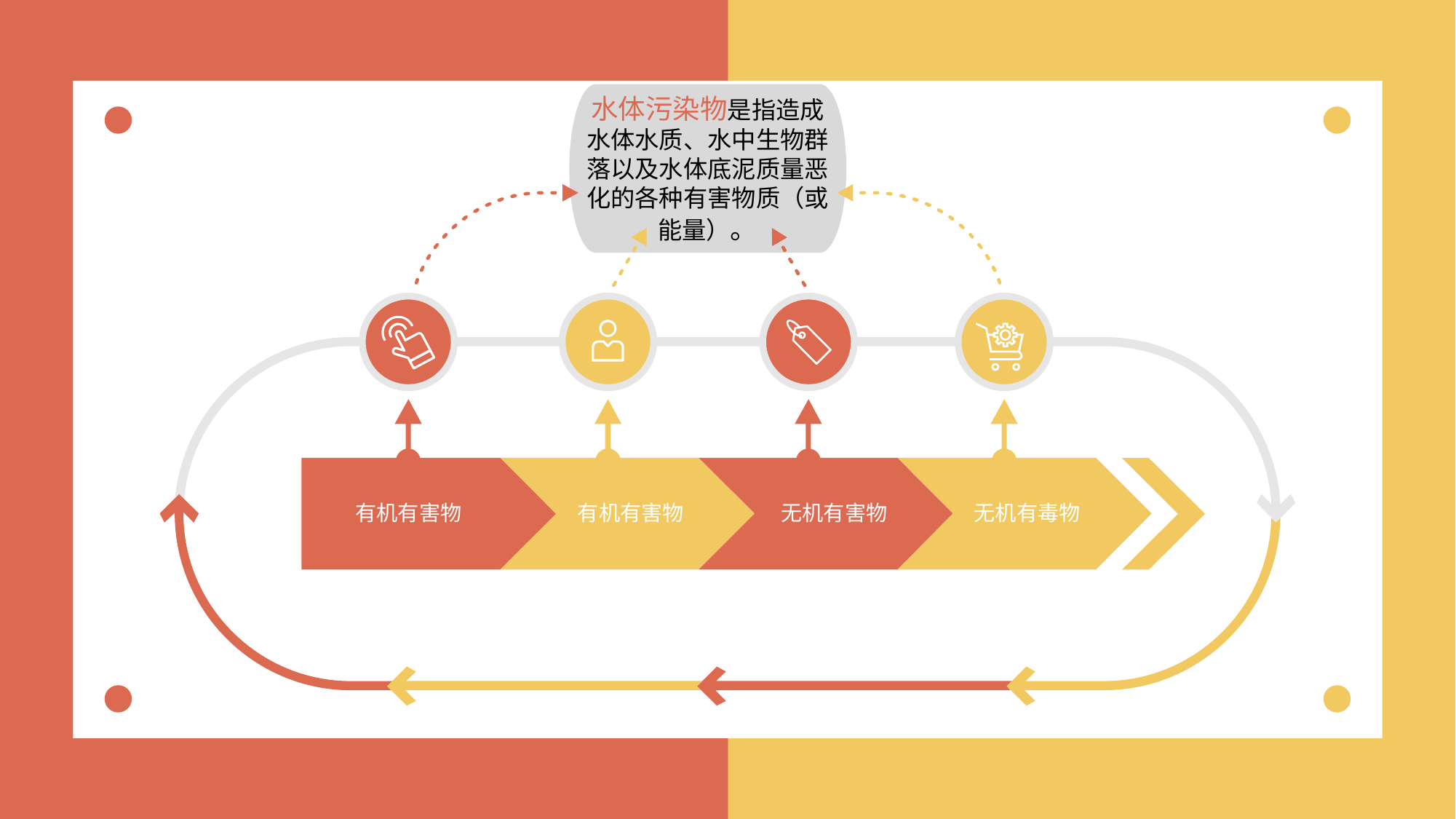

水体污染物是指造成水体水质、水中生物群落以及水体底泥质量恶化的各种有害物质（或能量）。

有机有害物
有机有害物
无机有害物
无机有毒物